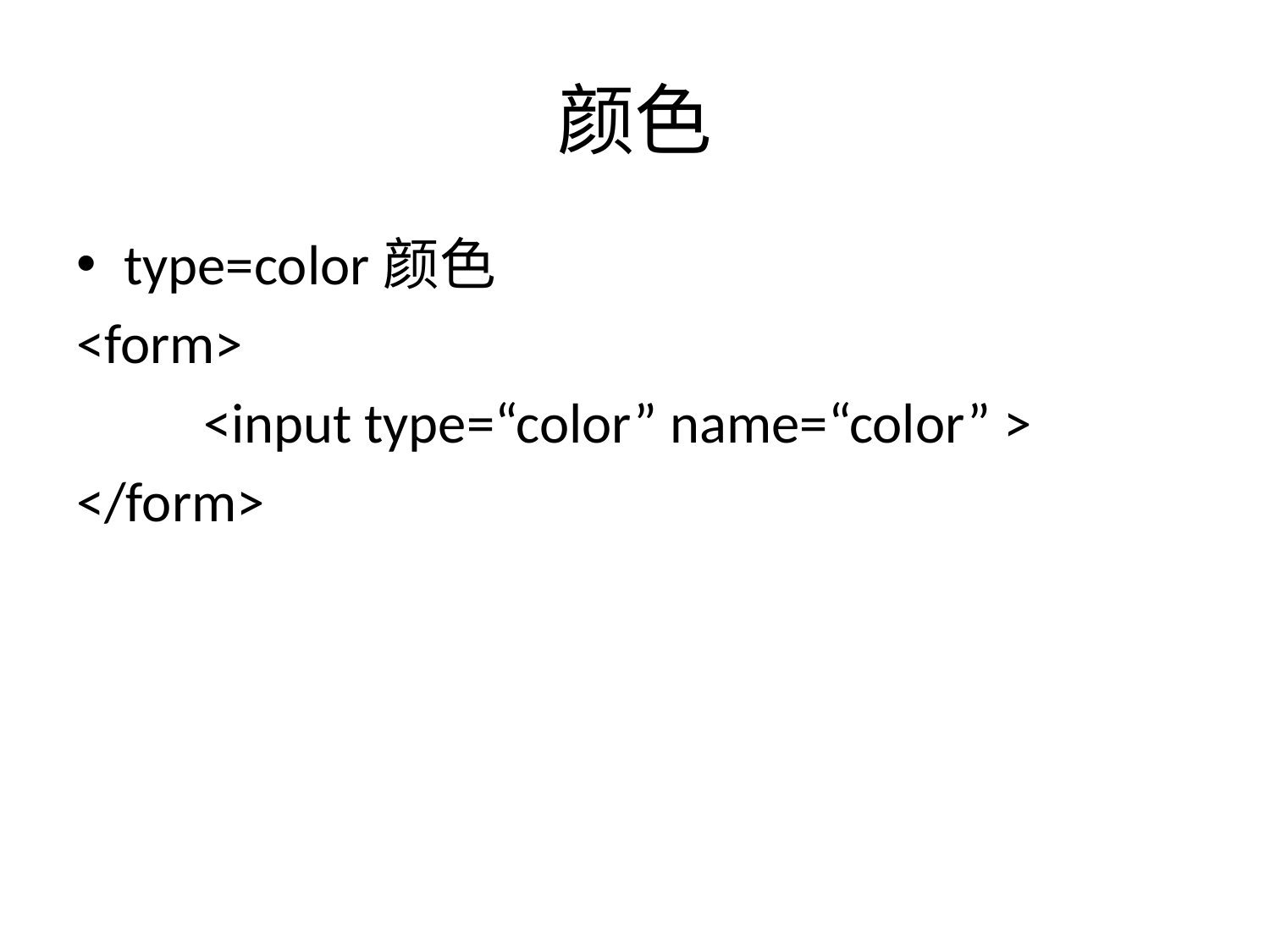

# 颜色
type=color颜色
<form>
	<input type=“color” name=“color” >
</form>